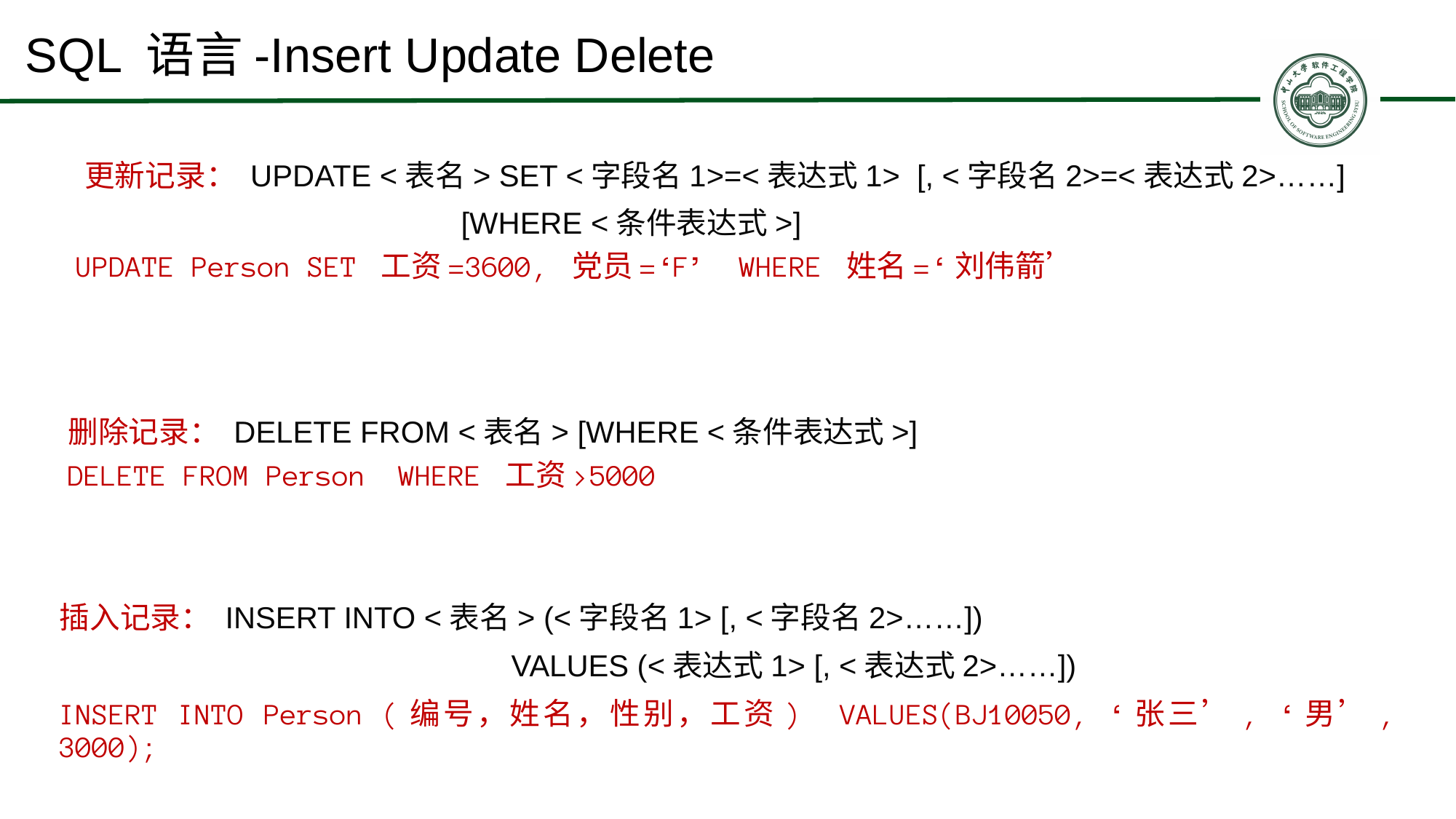

# SQL 语言-Insert Update Delete
 更新记录： UPDATE <表名> SET <字段名1>=<表达式1>  [, <字段名2>=<表达式2>……]
                                                [WHERE <条件表达式>]
  UPDATE Person SET 工资=3600, 党员=‘F’  WHERE 姓名=‘刘伟箭’

删除记录： DELETE FROM <表名> [WHERE <条件表达式>]
DELETE FROM Person  WHERE 工资>5000
插入记录： INSERT INTO <表名> (<字段名1> [, <字段名2>……])
                                                      VALUES (<表达式1> [, <表达式2>……])
INSERT INTO Person (编号，姓名，性别，工资)  VALUES(BJ10050, ‘张三’, ‘男’, 3000);